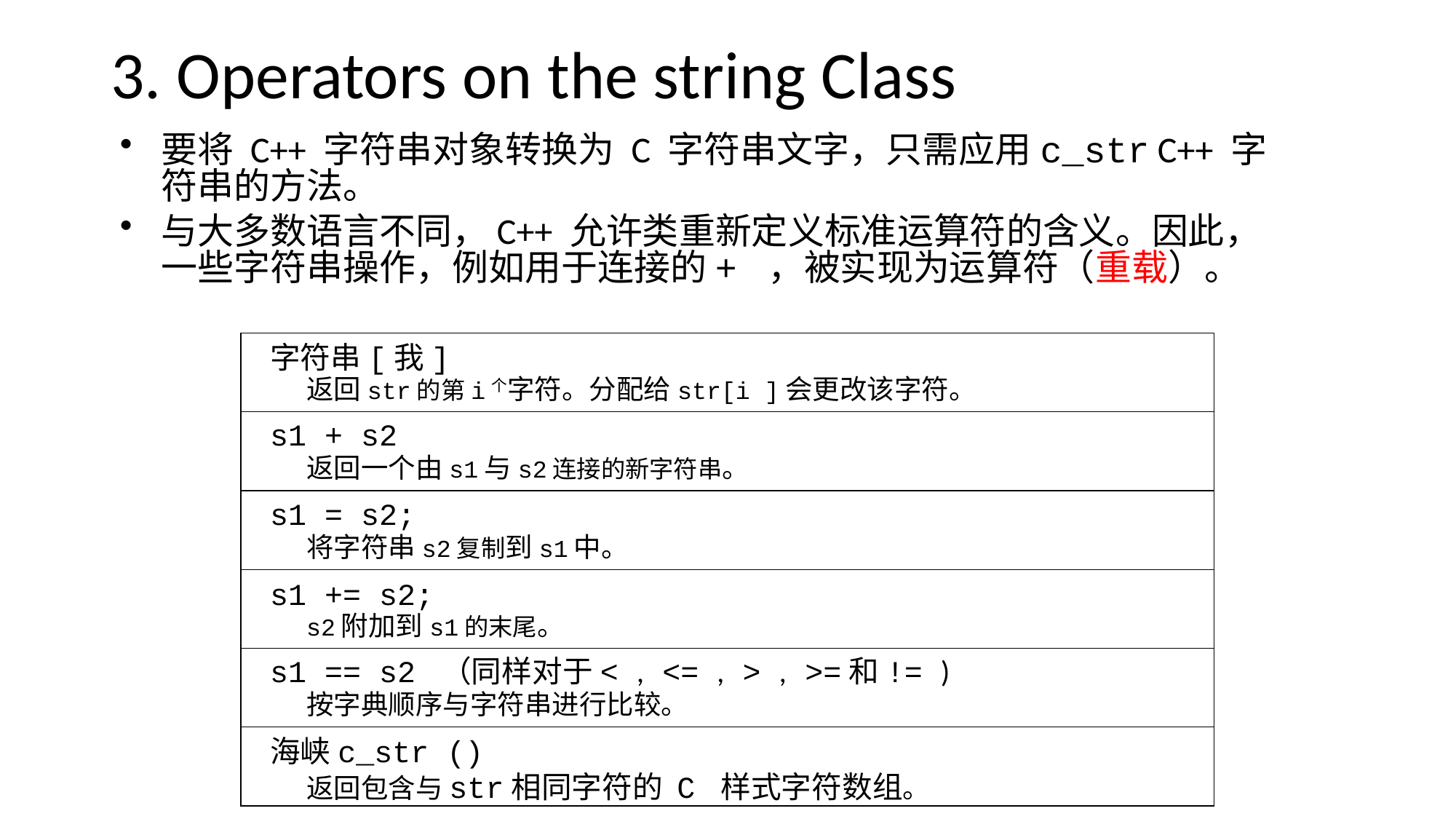

# 3. Operators on the string Class
要将 C++ 字符串对象转换为 C 字符串文字，只需应用c_str C++ 字符串的方法。
与大多数语言不同，C++ 允许类重新定义标准运算符的含义。因此，一些字符串操作，例如用于连接的+ ，被实现为运算符（重载）。

字符串[我]
返回str的第i个字符。分配给str[i ]会更改该字符。
s1 + s2

返回一个由s1与s2连接的新字符串。
s1 = s2;

将字符串s2复制到s1中。

s1 += s2;
s2附加到s1的末尾。
s1 == s2 （同样对于< , <= , > , >=和!= )

按字典顺序与字符串进行比较。

海峡c_str ()
返回包含与str相同字符的 C 样式字符数组。